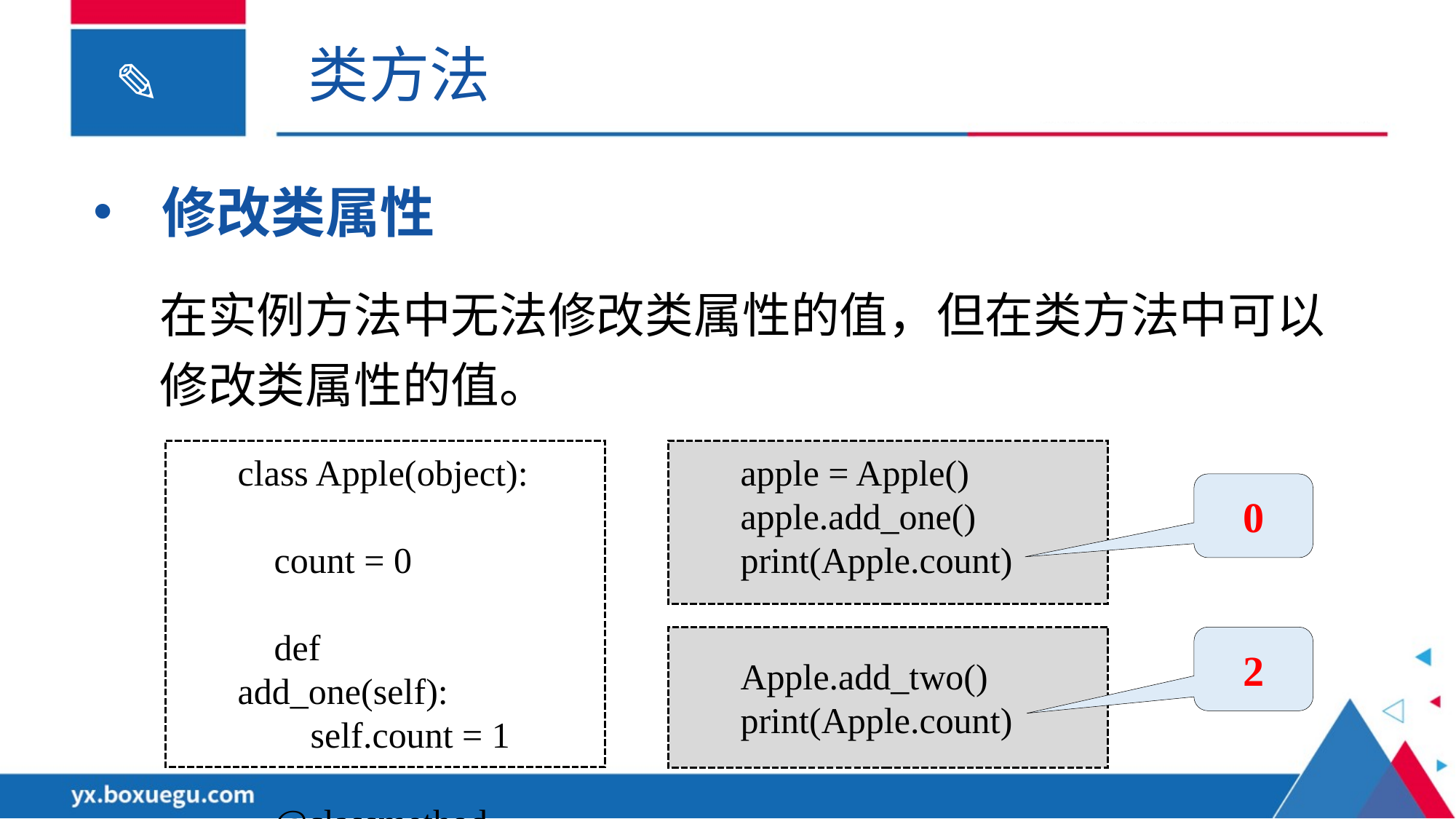

类方法
修改类属性
在实例方法中无法修改类属性的值，但在类方法中可以修改类属性的值。

class Apple(object):
    count = 0
    def add_one(self):
        self.count = 1
    @classmethod
    def add_two(cls):
        cls.count = 2
apple = Apple()
apple.add_one()
print(Apple.count)
0

2
Apple.add_two()
print(Apple.count)